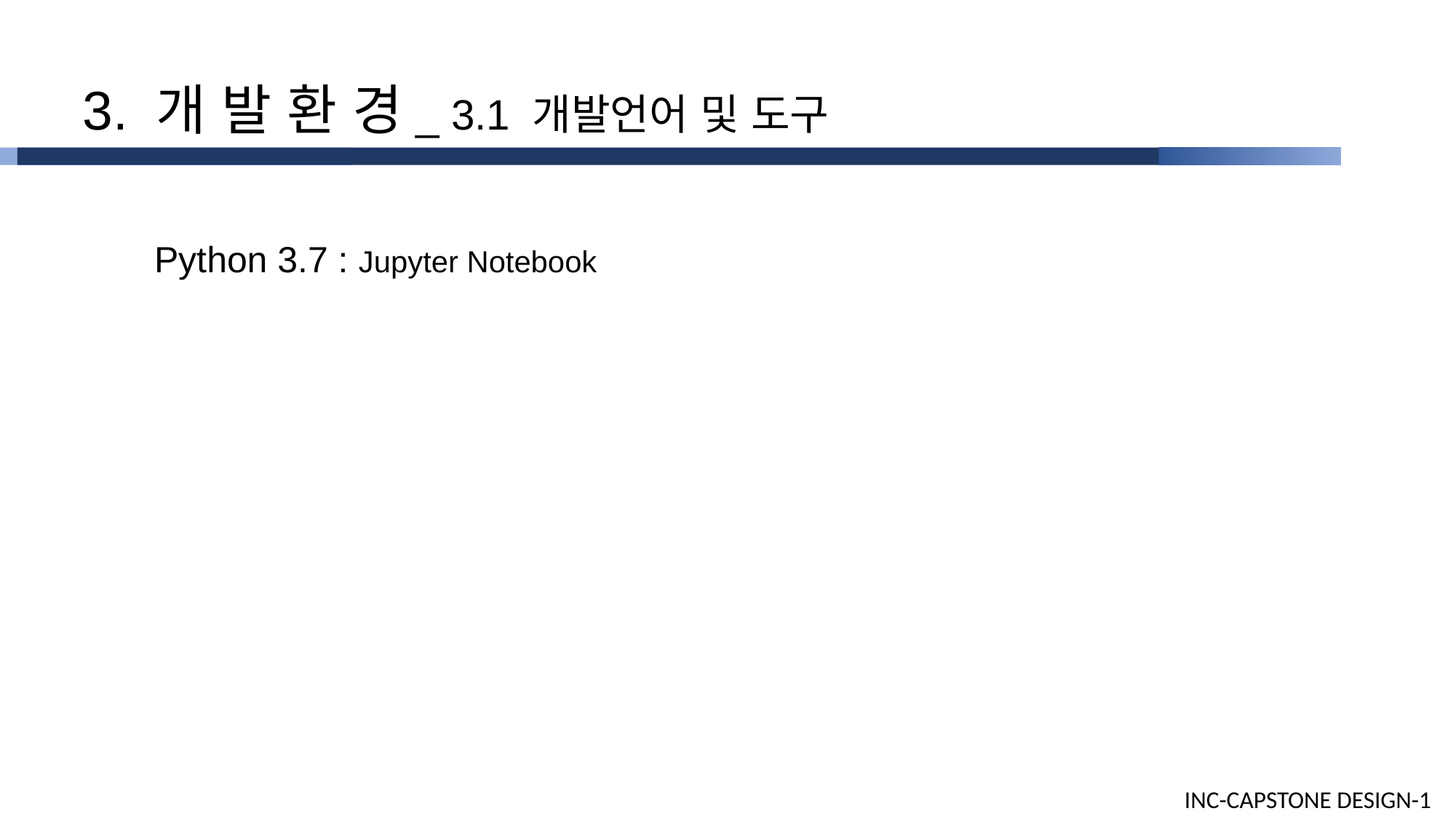

3. 개 발 환 경_ 3.1 개발언어 및 도구
Python 3.7 : Jupyter Notebook